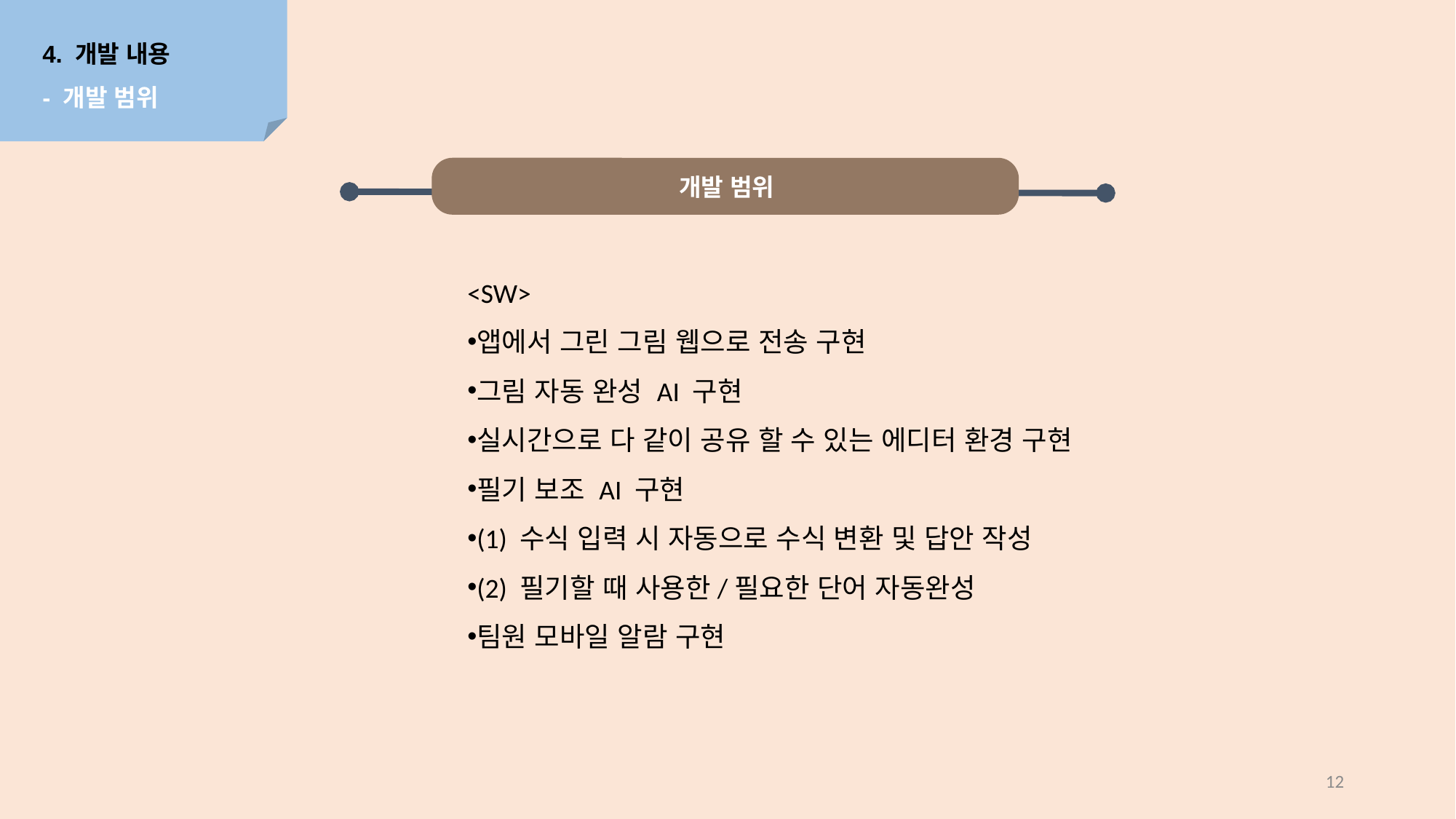

4. 개발 내용
- 개발 범위
개발 범위

<SW>
앱에서 그린 그림 웹으로 전송 구현
그림 자동 완성 AI 구현
실시간으로 다 같이 공유 할 수 있는 에디터 환경 구현
필기 보조 AI 구현
(1) 수식 입력 시 자동으로 수식 변환 및 답안 작성
(2) 필기할 때 사용한/필요한 단어 자동완성
팀원 모바일 알람 구현
12